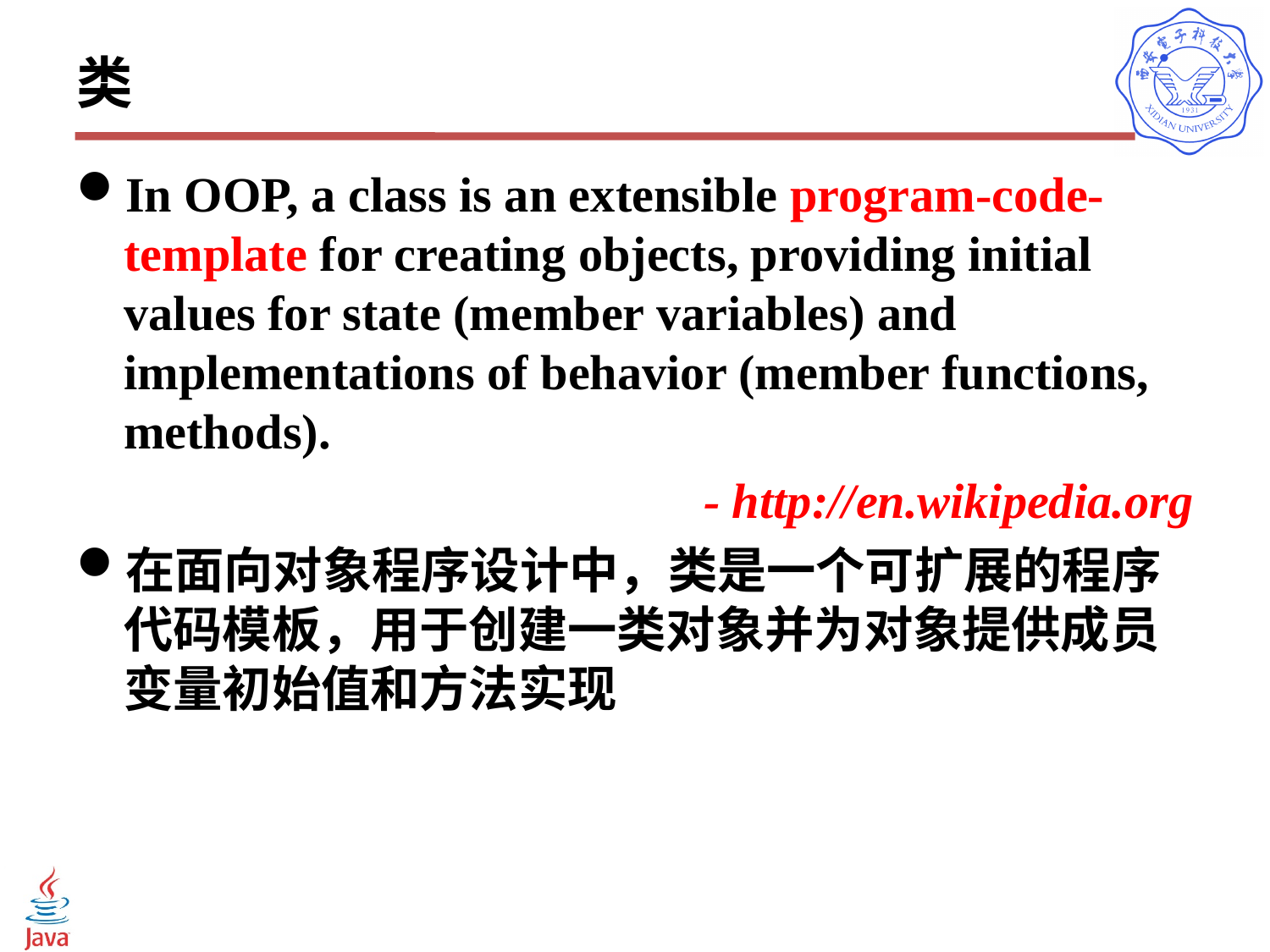

# 类
In OOP, a class is an extensible program-code-template for creating objects, providing initial values for state (member variables) and implementations of behavior (member functions, methods).
- http://en.wikipedia.org
在面向对象程序设计中，类是一个可扩展的程序代码模板，用于创建一类对象并为对象提供成员变量初始值和方法实现